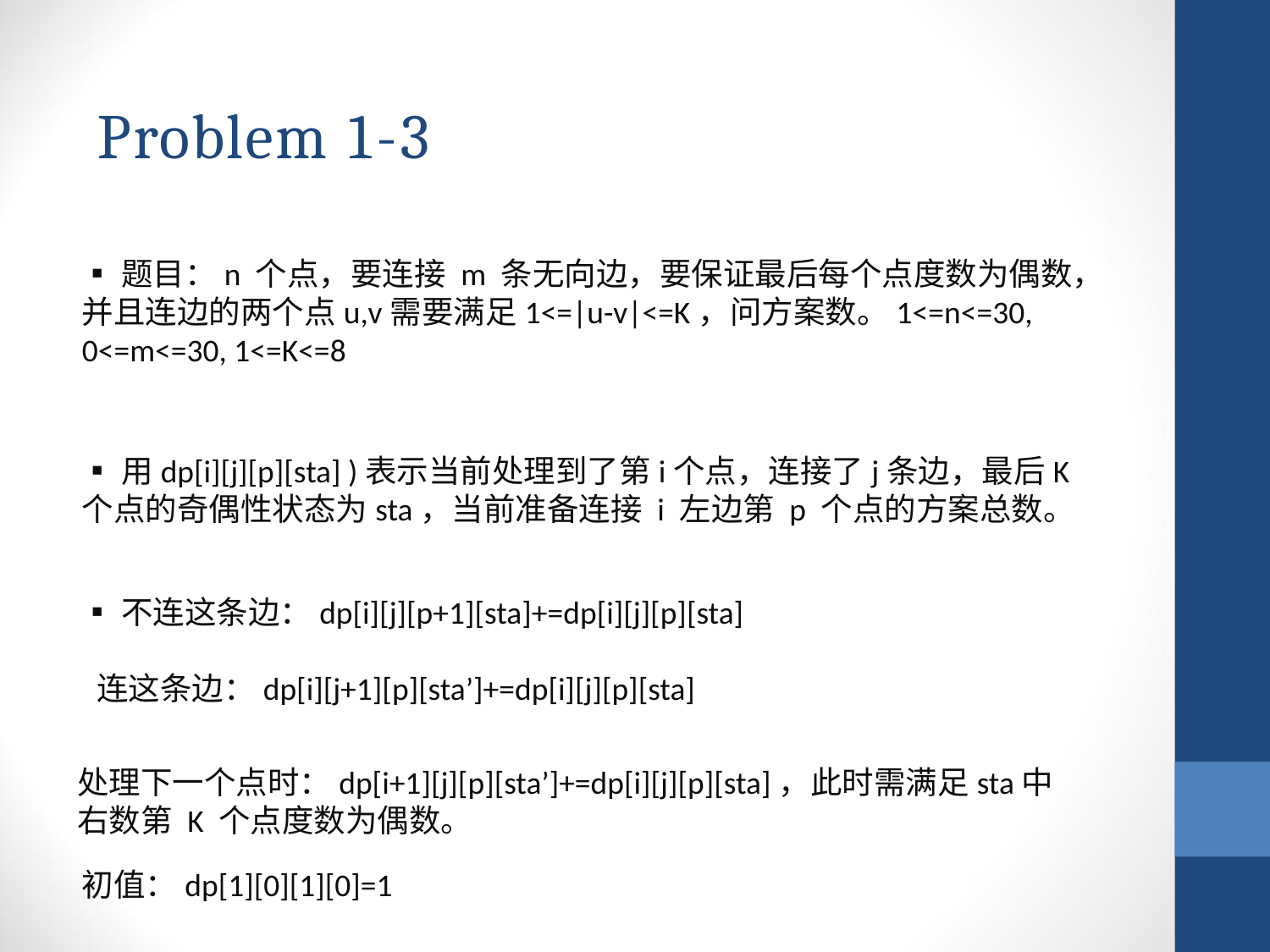

Problem 1-3
▪题目：n 个点，要连接 m 条无向边，要保证最后每个点度数为偶数，并且连边的两个点u,v需要满足1<=|u-v|<=K，问方案数。1<=n<=30, 0<=m<=30, 1<=K<=8
▪用dp[i][j][p][sta] )表示当前处理到了第i个点，连接了j条边，最后K个点的奇偶性状态为sta，当前准备连接 i 左边第 p 个点的方案总数。
▪不连这条边：dp[i][j][p+1][sta]+=dp[i][j][p][sta]

 连这条边：dp[i][j+1][p][sta’]+=dp[i][j][p][sta]
处理下一个点时：dp[i+1][j][p][sta’]+=dp[i][j][p][sta]，此时需满足sta中右数第 K 个点度数为偶数。
初值：dp[1][0][1][0]=1